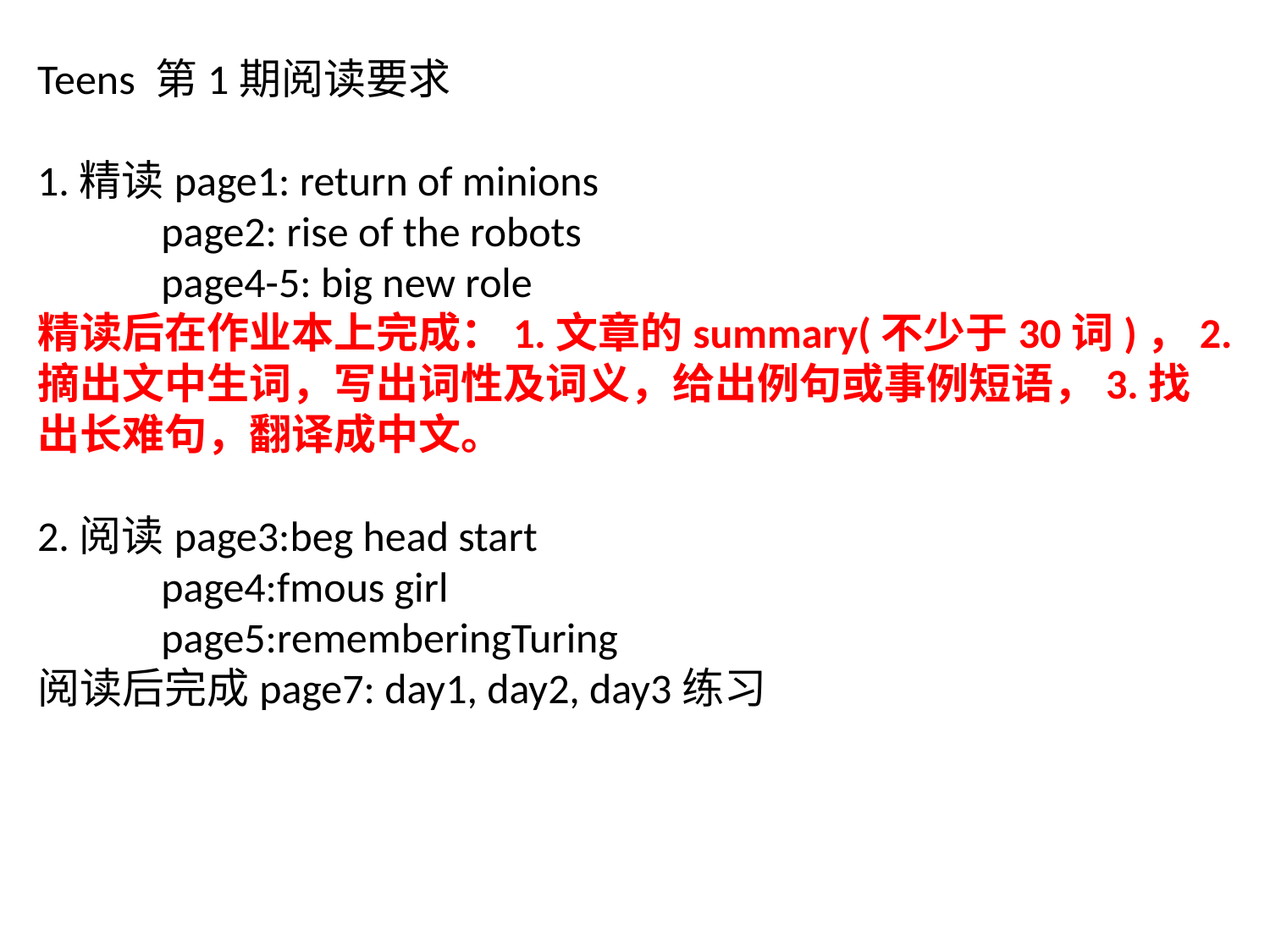

Teens 第1期阅读要求

1.精读page1: return of minions
             page2: rise of the robots
             page4-5: big new role
精读后在作业本上完成：1.文章的summary(不少于30词)，2.摘出文中生词，写出词性及词义，给出例句或事例短语，3.找出长难句，翻译成中文。

2.阅读page3:beg head start
             page4:fmous girl
             page5:rememberingTuring
阅读后完成page7: day1, day2, day3练习